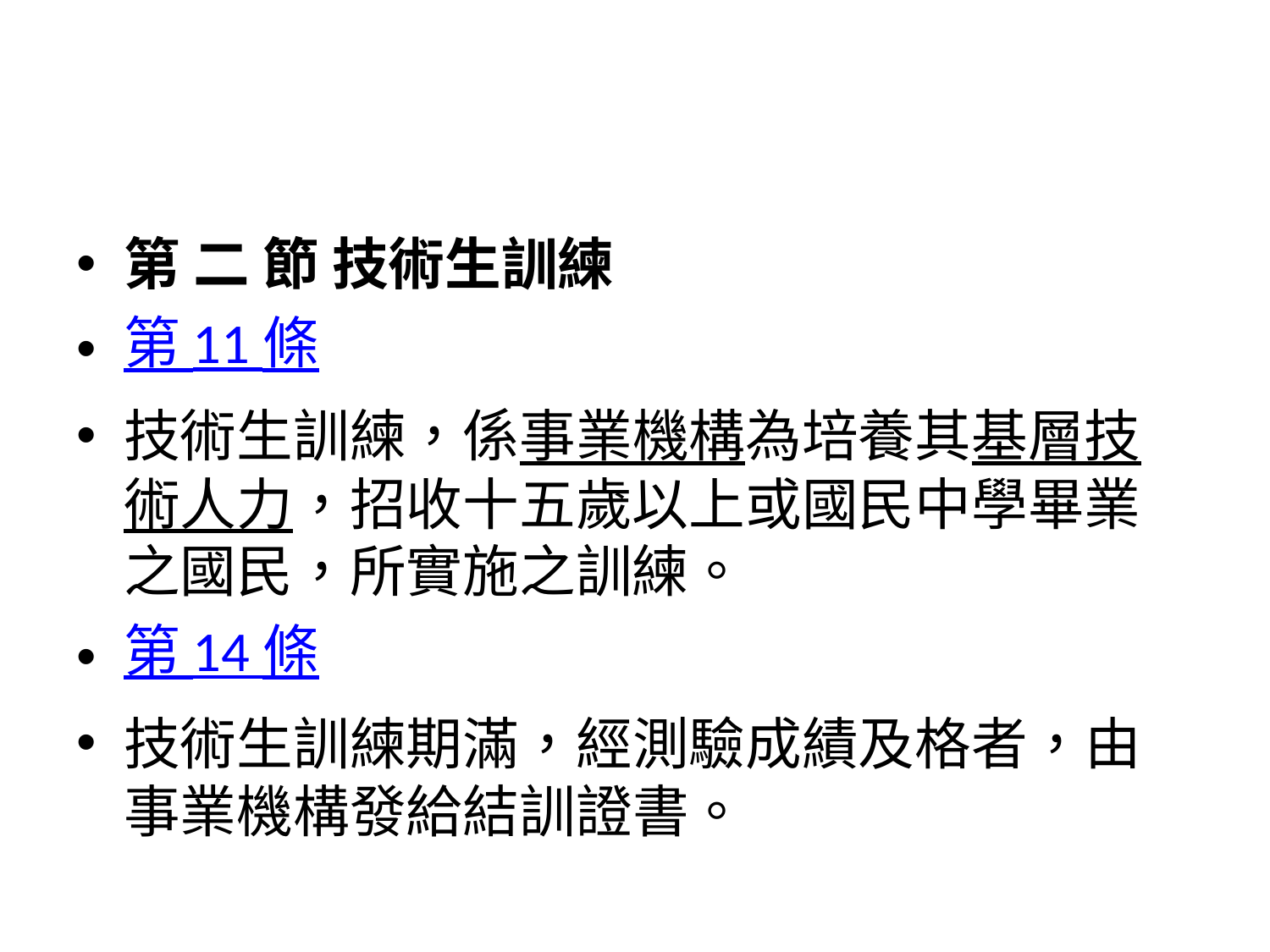

#
第 二 節 技術生訓練
第 11 條
技術生訓練，係事業機構為培養其基層技術人力，招收十五歲以上或國民中學畢業之國民，所實施之訓練。
第 14 條
技術生訓練期滿，經測驗成績及格者，由事業機構發給結訓證書。